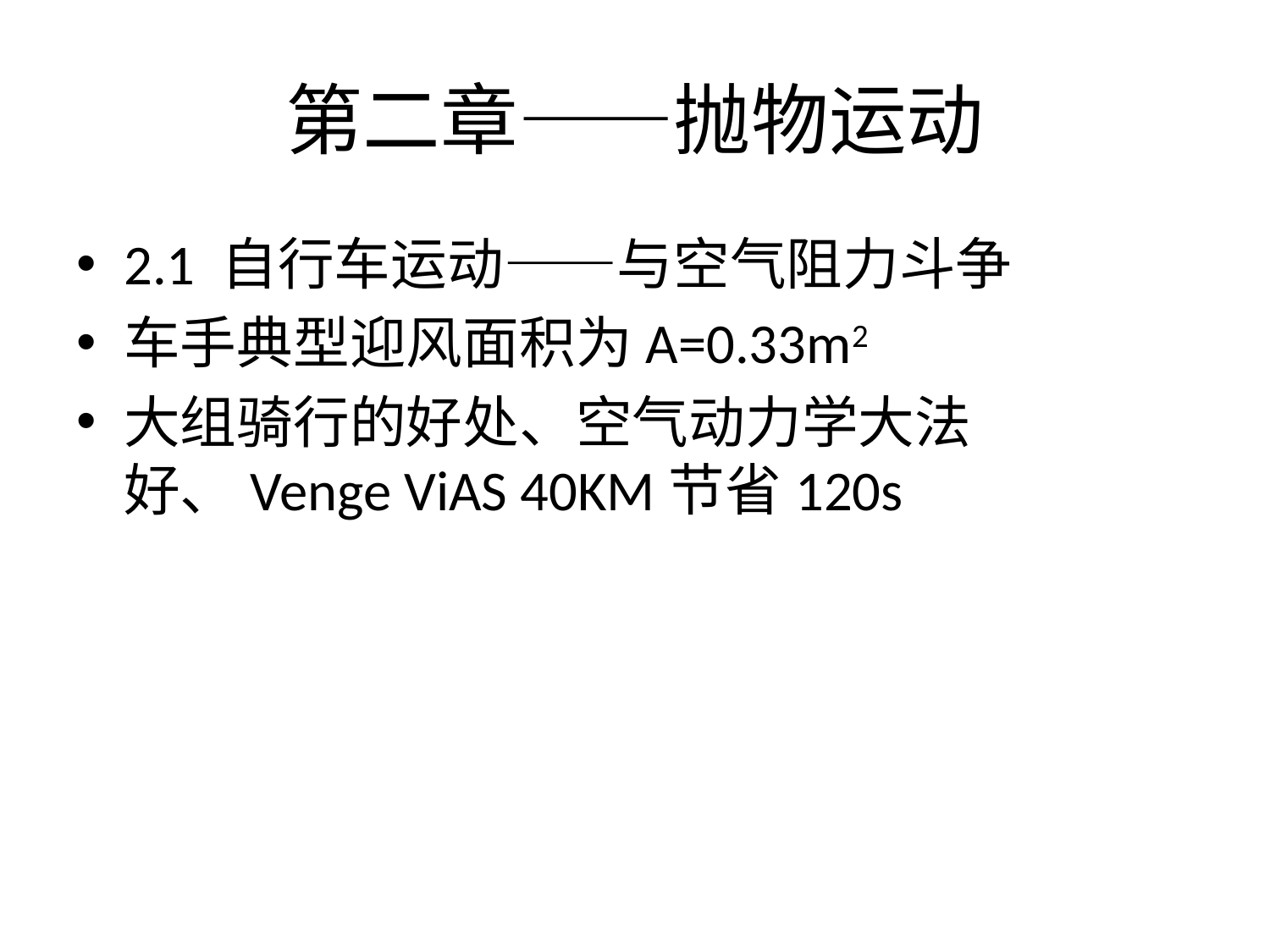

# 第二章——抛物运动
2.1 自行车运动——与空气阻力斗争
车手典型迎风面积为A=0.33m2
大组骑行的好处、空气动力学大法好、Venge ViAS 40KM节省120s